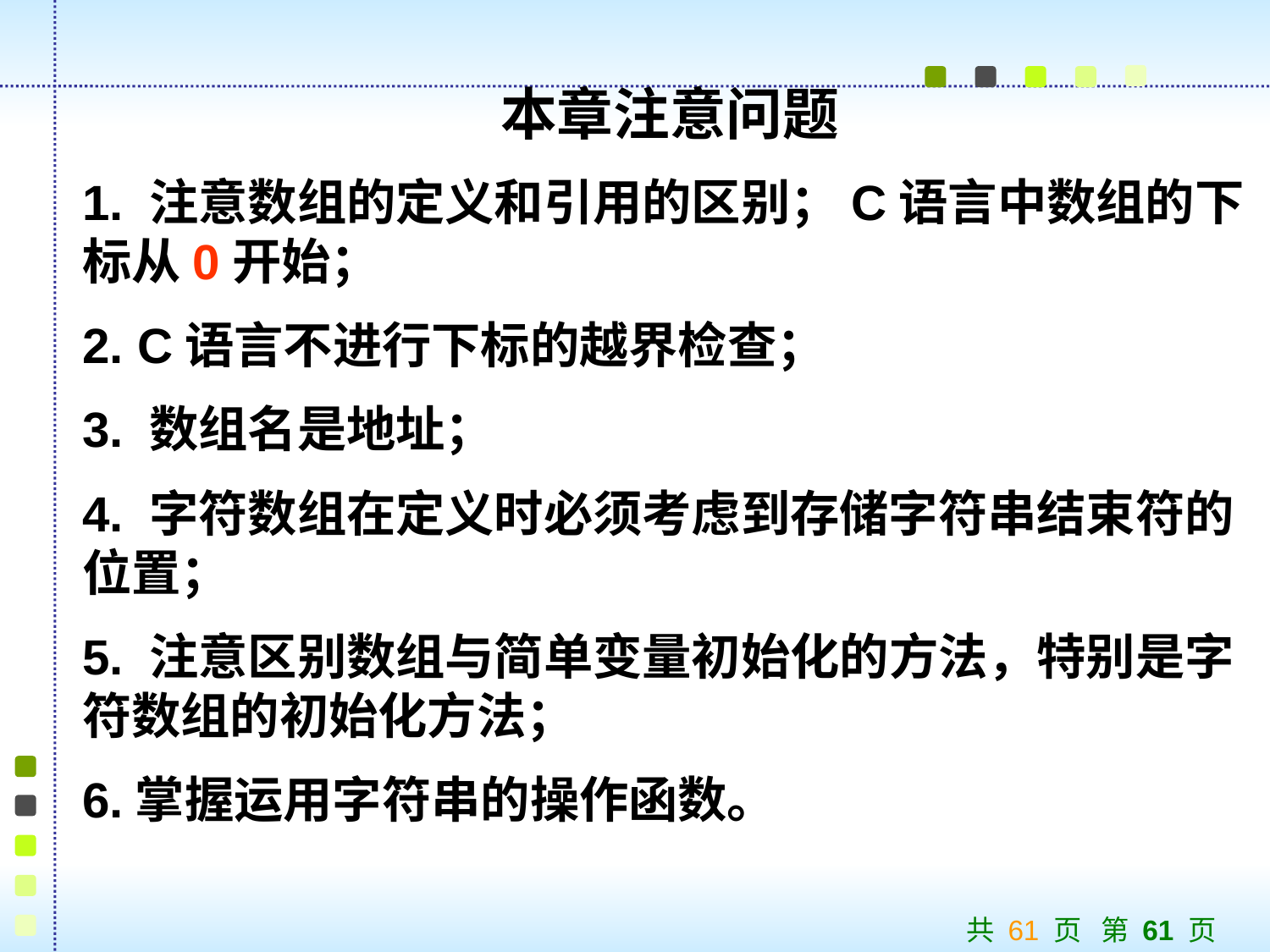

本章注意问题
1. 注意数组的定义和引用的区别；C语言中数组的下标从0开始；
2. C语言不进行下标的越界检查；
3. 数组名是地址；
4. 字符数组在定义时必须考虑到存储字符串结束符的位置；
5. 注意区别数组与简单变量初始化的方法，特别是字符数组的初始化方法；
6.掌握运用字符串的操作函数。
共 61 页   第 61 页